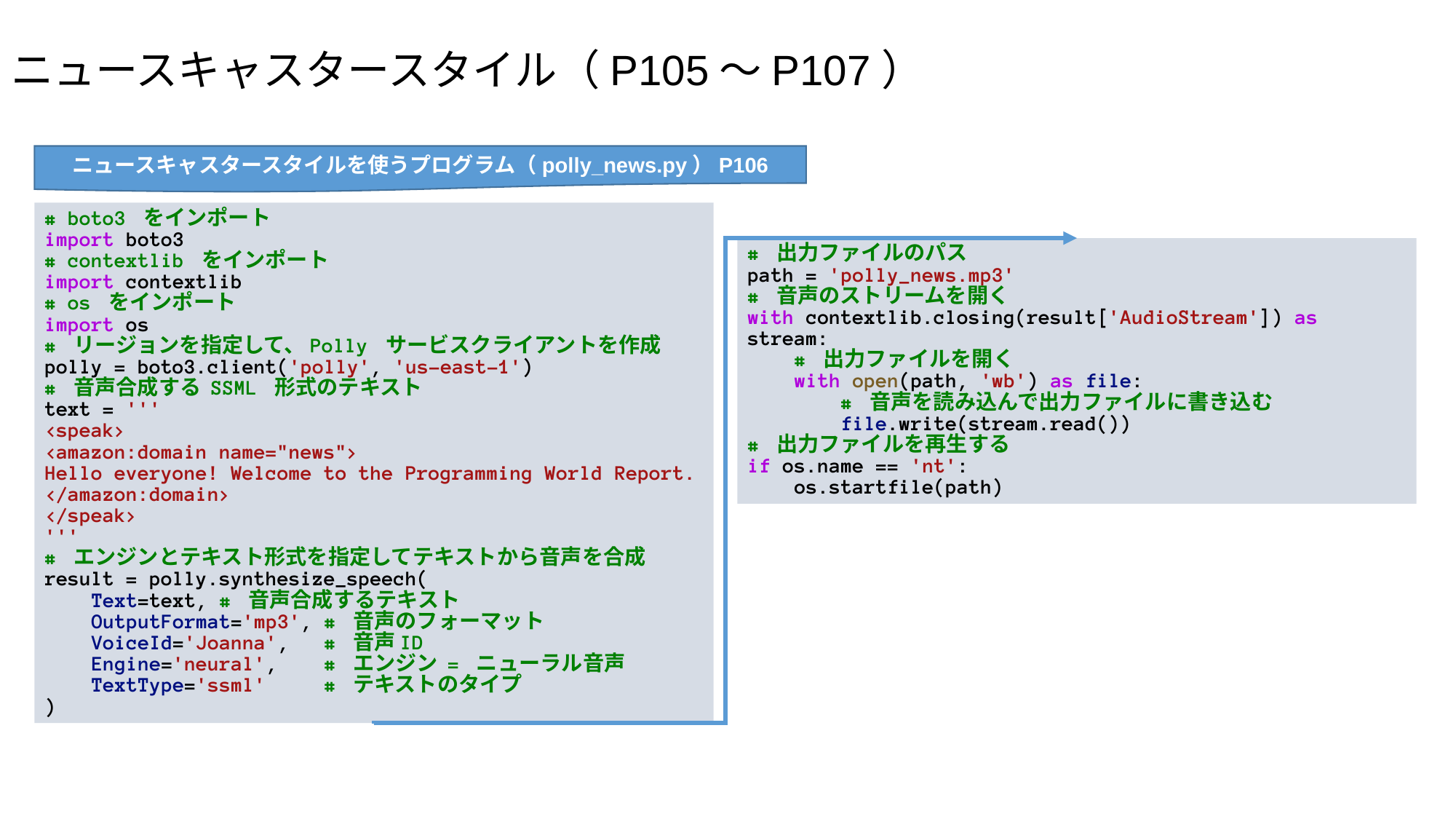

ニュースキャスタースタイル（P105～P107）
ニュースキャスタースタイルを使うプログラム（polly_news.py）P106
# boto3 をインポート
import boto3
# contextlib をインポート
import contextlib
# os をインポート
import os
# リージョンを指定して、Polly サービスクライアントを作成
polly = boto3.client('polly', 'us-east-1')
# 音声合成する SSML 形式のテキスト
text = '''
<speak>
<amazon:domain name="news">
Hello everyone! Welcome to the Programming World Report.
</amazon:domain>
</speak>
'''
# エンジンとテキスト形式を指定してテキストから音声を合成
result = polly.synthesize_speech(
    Text=text, # 音声合成するテキスト
    OutputFormat='mp3', # 音声のフォーマット
    VoiceId='Joanna',   # 音声ID
    Engine='neural',    # エンジン = ニューラル音声
    TextType='ssml'     # テキストのタイプ
)
# 出力ファイルのパス
path = 'polly_news.mp3'
# 音声のストリームを開く
with contextlib.closing(result['AudioStream']) as stream:
    # 出力ファイルを開く
    with open(path, 'wb') as file:
        # 音声を読み込んで出力ファイルに書き込む
        file.write(stream.read())
# 出力ファイルを再生する
if os.name == 'nt':
    os.startfile(path)